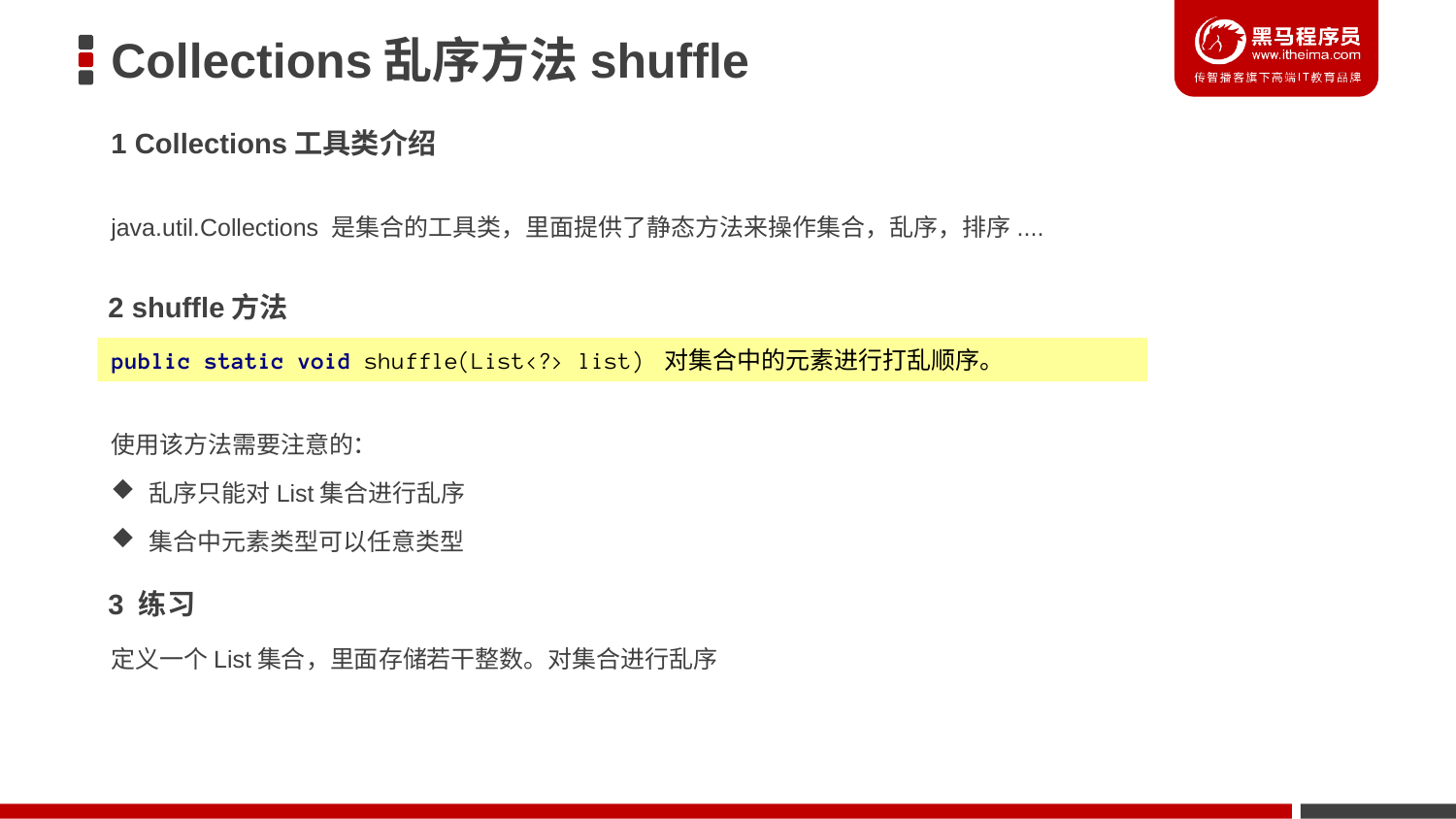

# Collections乱序方法shuffle
1 Collections工具类介绍
java.util.Collections 是集合的工具类，里面提供了静态方法来操作集合，乱序，排序....
2 shuffle方法
public static void shuffle(List<?> list) 对集合中的元素进行打乱顺序。
使用该方法需要注意的：
 乱序只能对List集合进行乱序
 集合中元素类型可以任意类型
3 练习
定义一个List集合，里面存储若干整数。对集合进行乱序